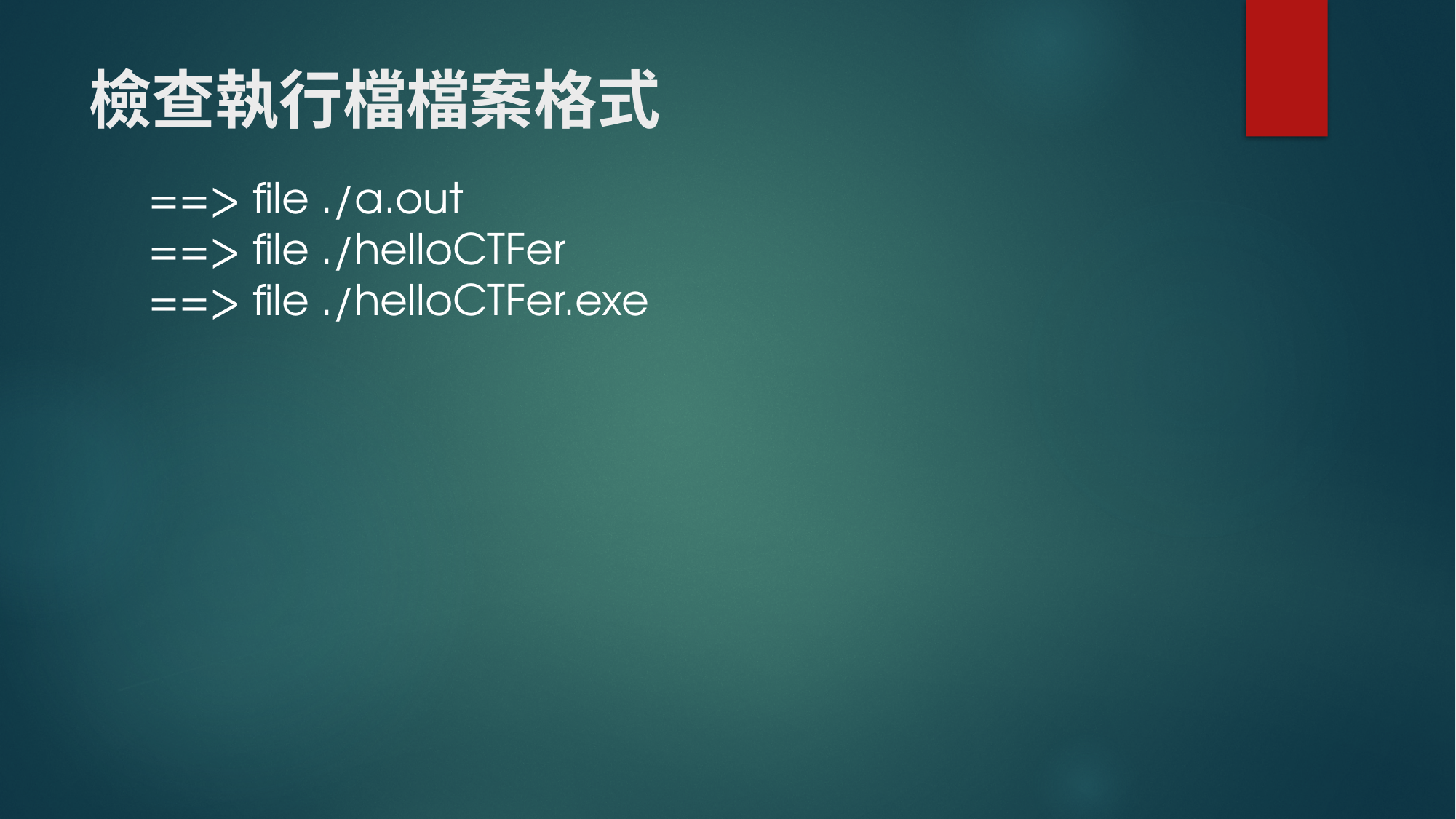

# 檢查執行檔檔案格式
    ==> file ./a.out
    ==> file ./helloCTFer
    ==> file ./helloCTFer.exe